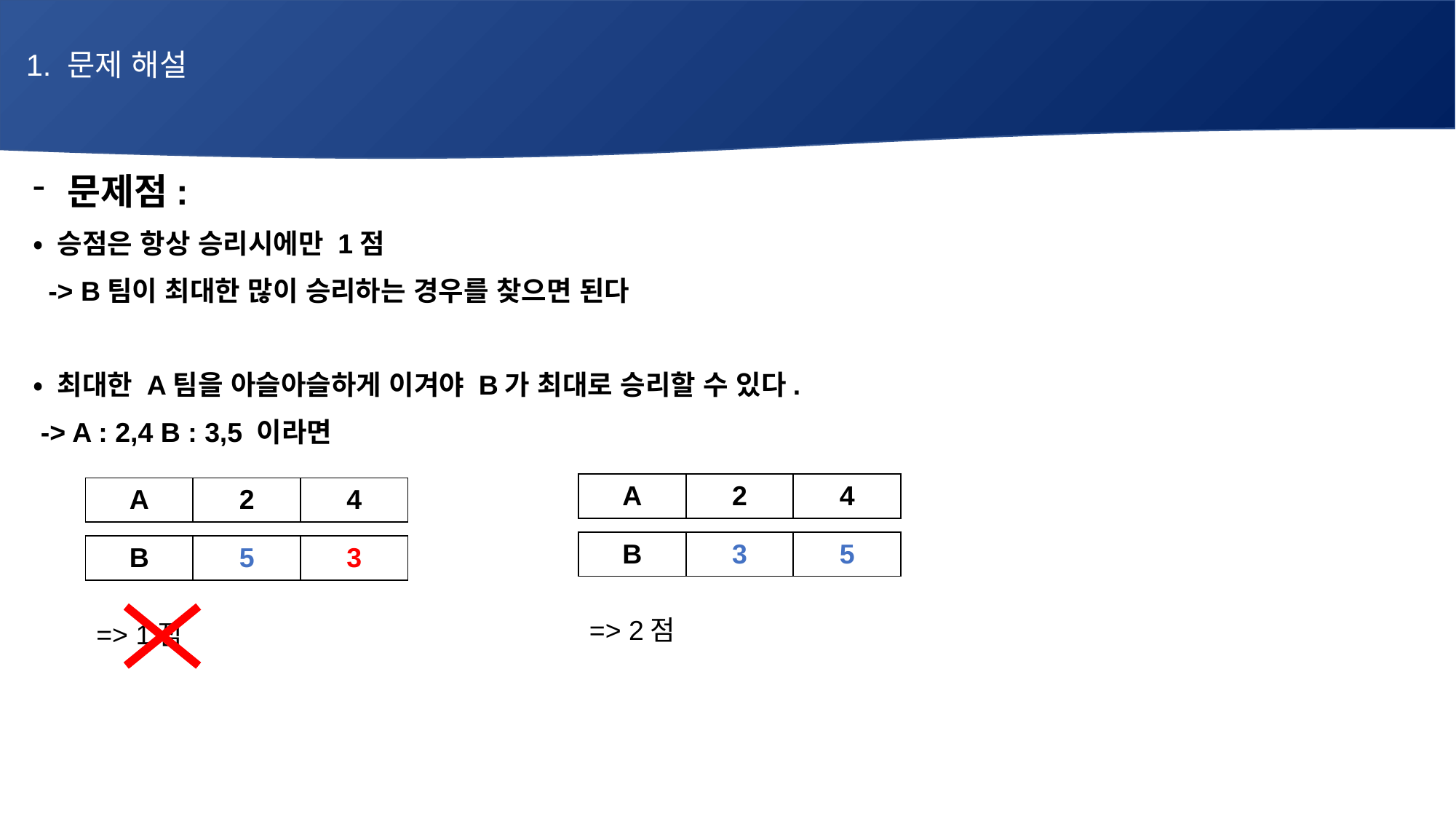

1. 문제 해설
문제점:
• 승점은 항상 승리시에만 1점
  -> B팀이 최대한 많이 승리하는 경우를 찾으면 된다

• 최대한 A팀을 아슬아슬하게 이겨야 B가 최대로 승리할 수 있다.
 -> A : 2,4 B : 3,5 이라면
| A | 2 | 4 |
| --- | --- | --- |
| A | 2 | 4 |
| --- | --- | --- |
| B | 3 | 5 |
| --- | --- | --- |
| B | 5 | 3 |
| --- | --- | --- |

=> 2점
=> 1점